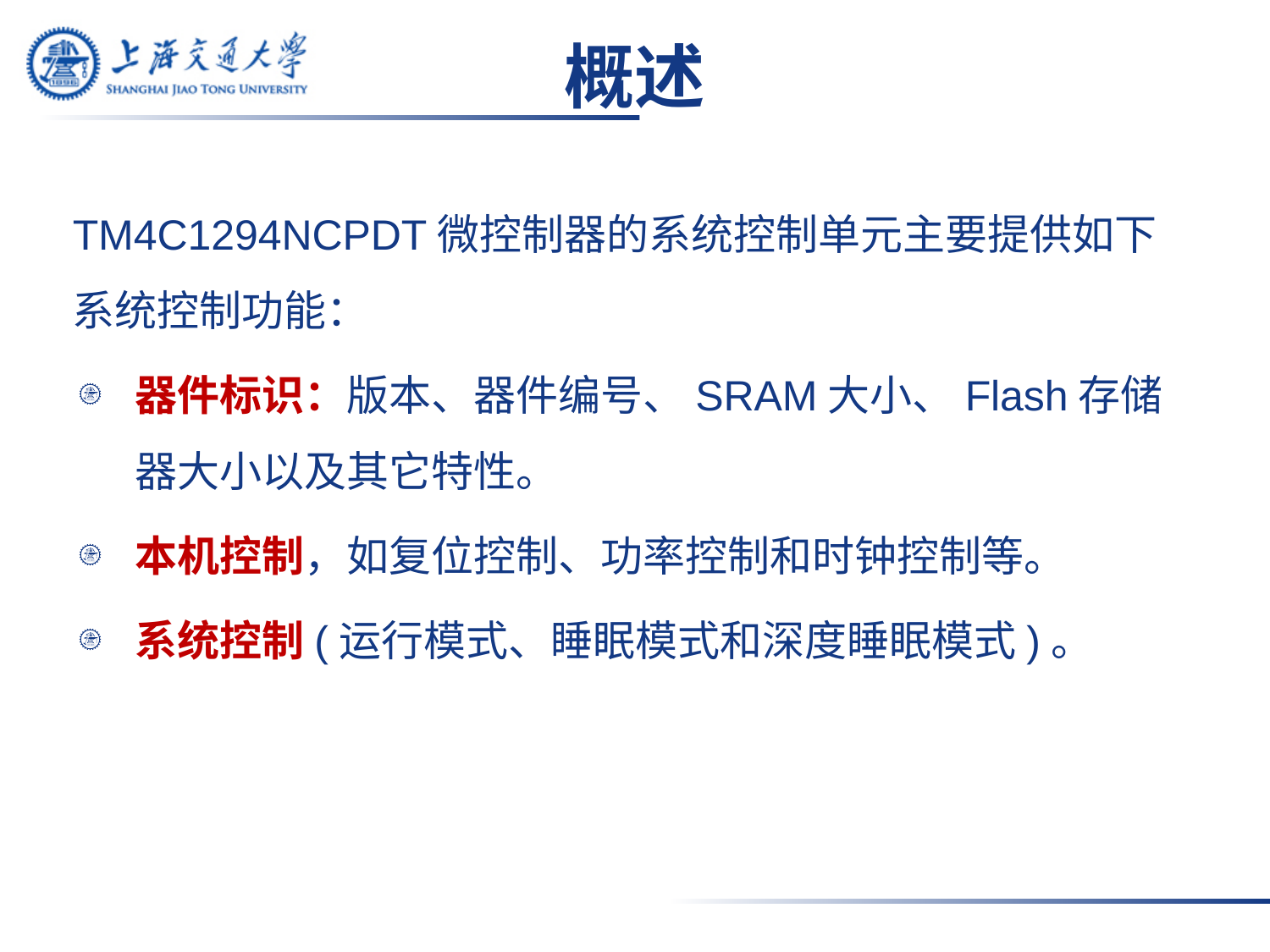

# 概述
TM4C1294NCPDT微控制器的系统控制单元主要提供如下系统控制功能：
器件标识：版本、器件编号、SRAM大小、Flash存储器大小以及其它特性。
本机控制，如复位控制、功率控制和时钟控制等。
系统控制(运行模式、睡眠模式和深度睡眠模式)。